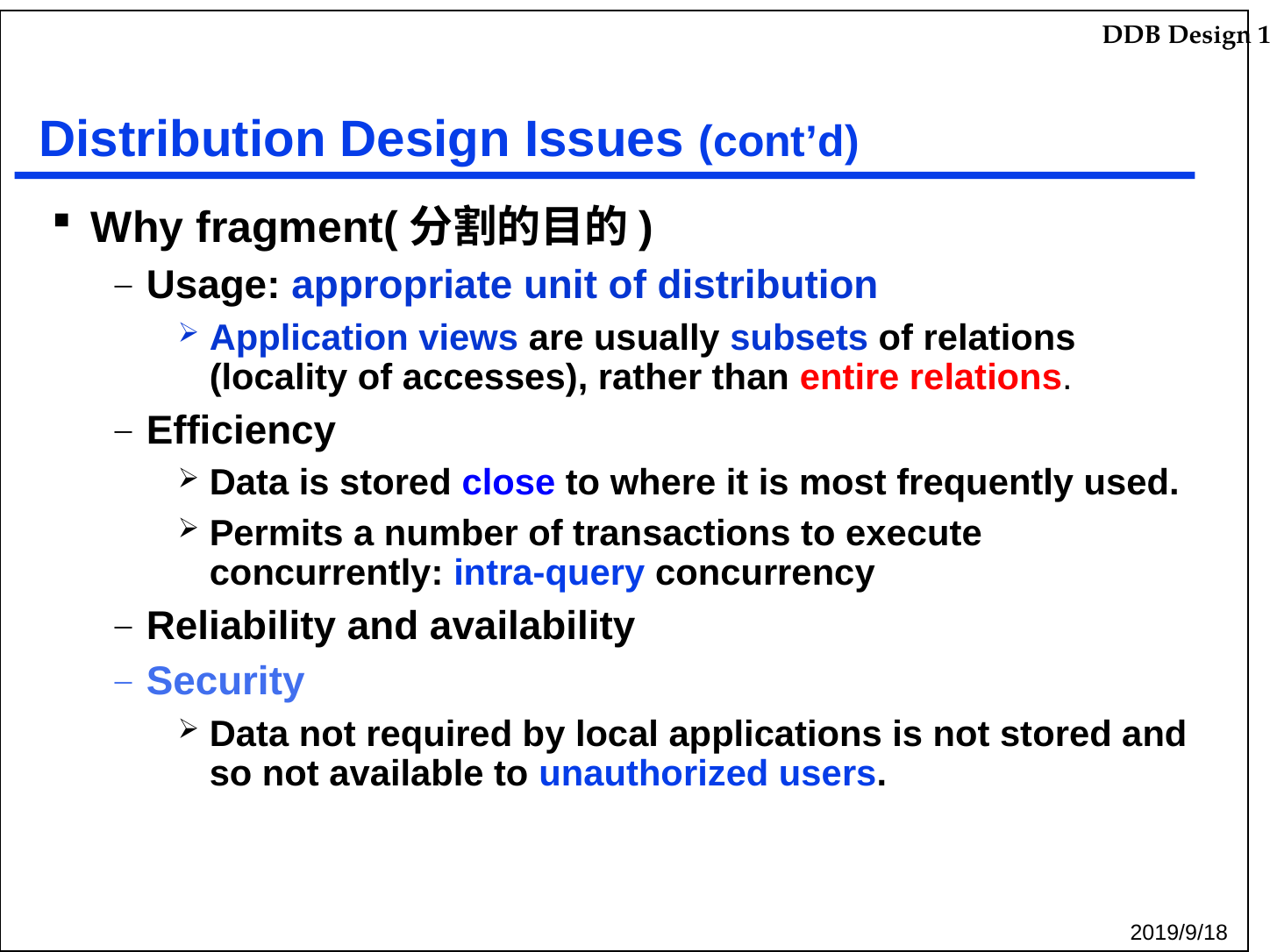

# Distribution Design Issues (cont’d)
Why fragment(分割的目的)
Usage: appropriate unit of distribution
Application views are usually subsets of relations (locality of accesses), rather than entire relations.
Efficiency
Data is stored close to where it is most frequently used.
Permits a number of transactions to execute concurrently: intra-query concurrency
Reliability and availability
Security
Data not required by local applications is not stored and so not available to unauthorized users.